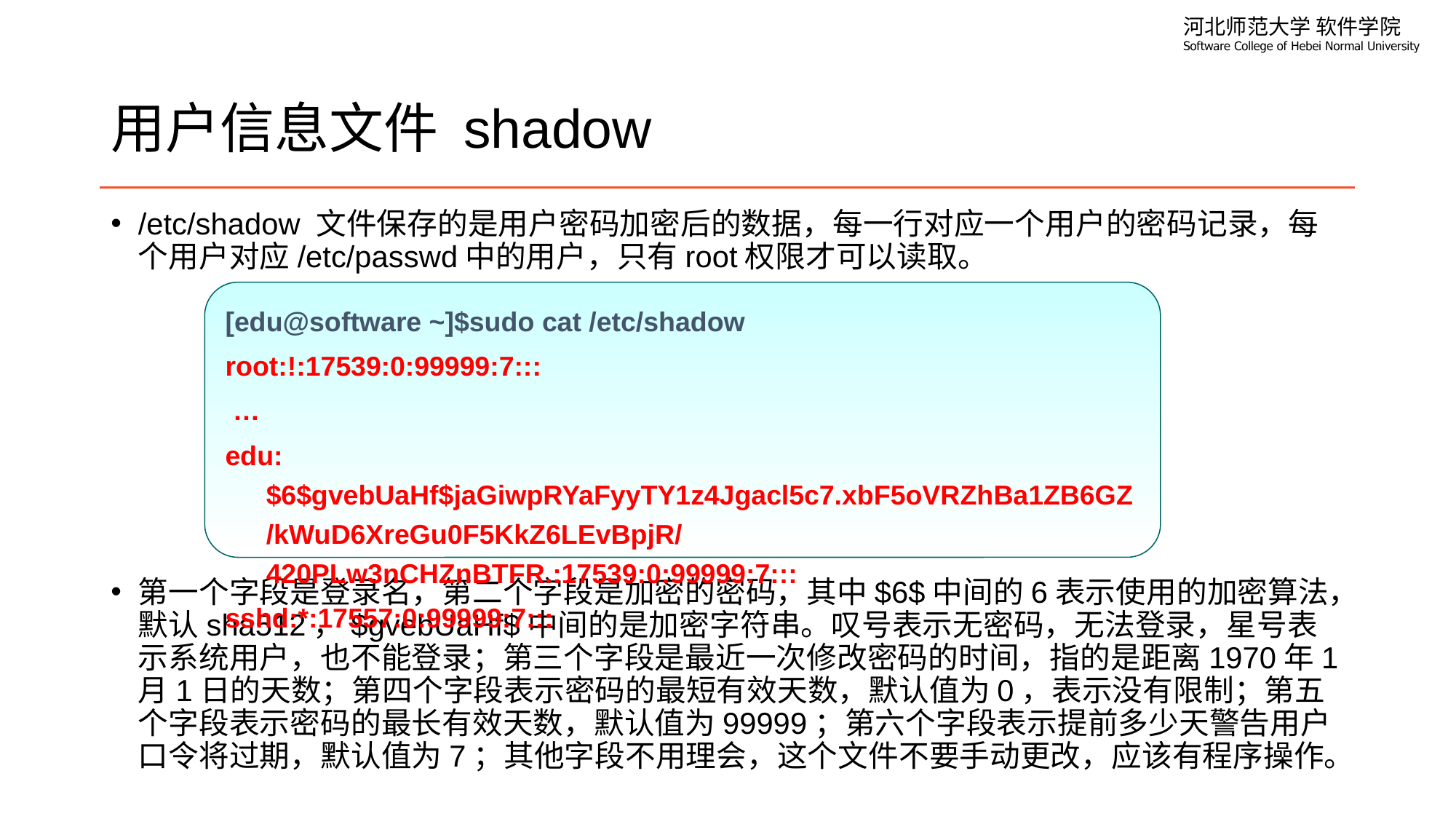

# 用户信息文件 shadow
/etc/shadow 文件保存的是用户密码加密后的数据，每一行对应一个用户的密码记录，每个用户对应/etc/passwd中的用户，只有root权限才可以读取。

第一个字段是登录名，第二个字段是加密的密码，其中$6$中间的6表示使用的加密算法，默认sha512，$gvebUaHf$中间的是加密字符串。叹号表示无密码，无法登录，星号表示系统用户，也不能登录；第三个字段是最近一次修改密码的时间，指的是距离1970年1月1日的天数；第四个字段表示密码的最短有效天数，默认值为0，表示没有限制；第五个字段表示密码的最长有效天数，默认值为99999；第六个字段表示提前多少天警告用户口令将过期，默认值为7；其他字段不用理会，这个文件不要手动更改，应该有程序操作。

[edu@software ~]$sudo cat /etc/shadow
root:!:17539:0:99999:7:::
 …
edu:$6$gvebUaHf$jaGiwpRYaFyyTY1z4Jgacl5c7.xbF5oVRZhBa1ZB6GZ/kWuD6XreGu0F5KkZ6LEvBpjR/420PLw3nCHZnBTFR.:17539:0:99999:7:::
sshd:*:17557:0:99999:7:::